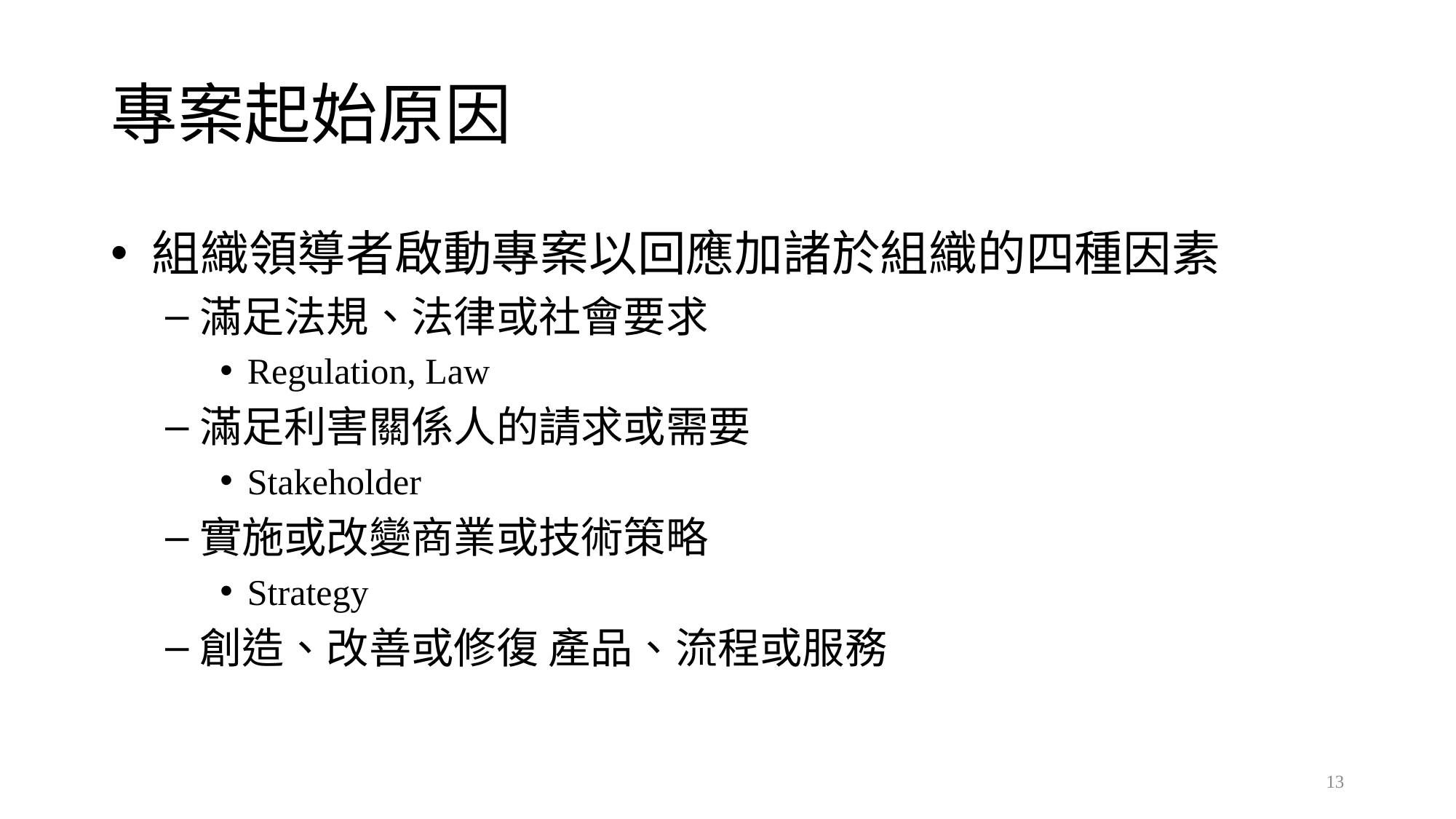

# 專案起始原因
組織領導者啟動專案以回應加諸於組織的四種因素
滿足法規、法律或社會要求
Regulation, Law
滿足利害關係人的請求或需要
Stakeholder
實施或改變商業或技術策略
Strategy
創造、改善或修復 產品、流程或服務
13